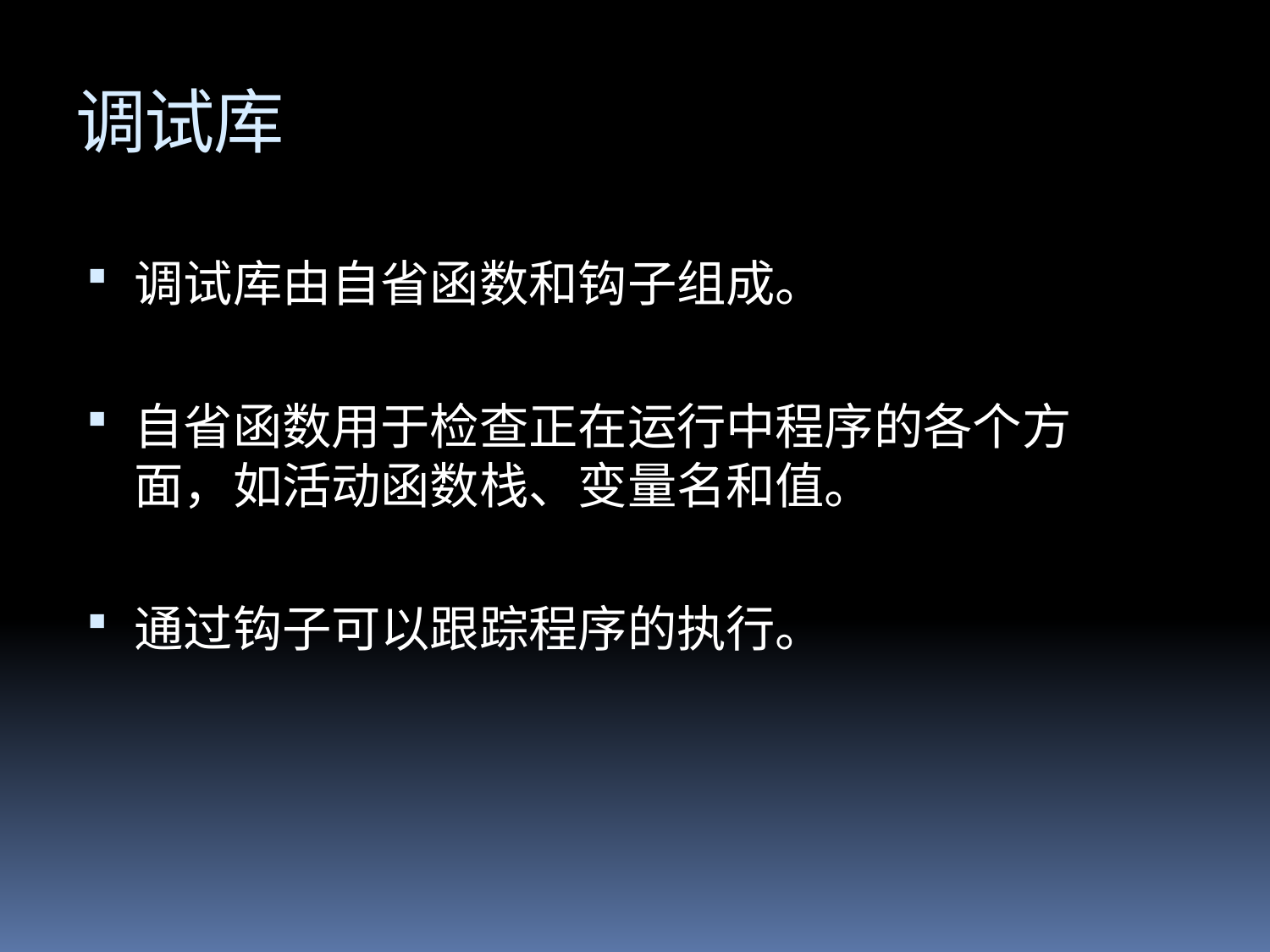

# 调试库
调试库由自省函数和钩子组成。

自省函数用于检查正在运行中程序的各个方面，如活动函数栈、变量名和值。

通过钩子可以跟踪程序的执行。